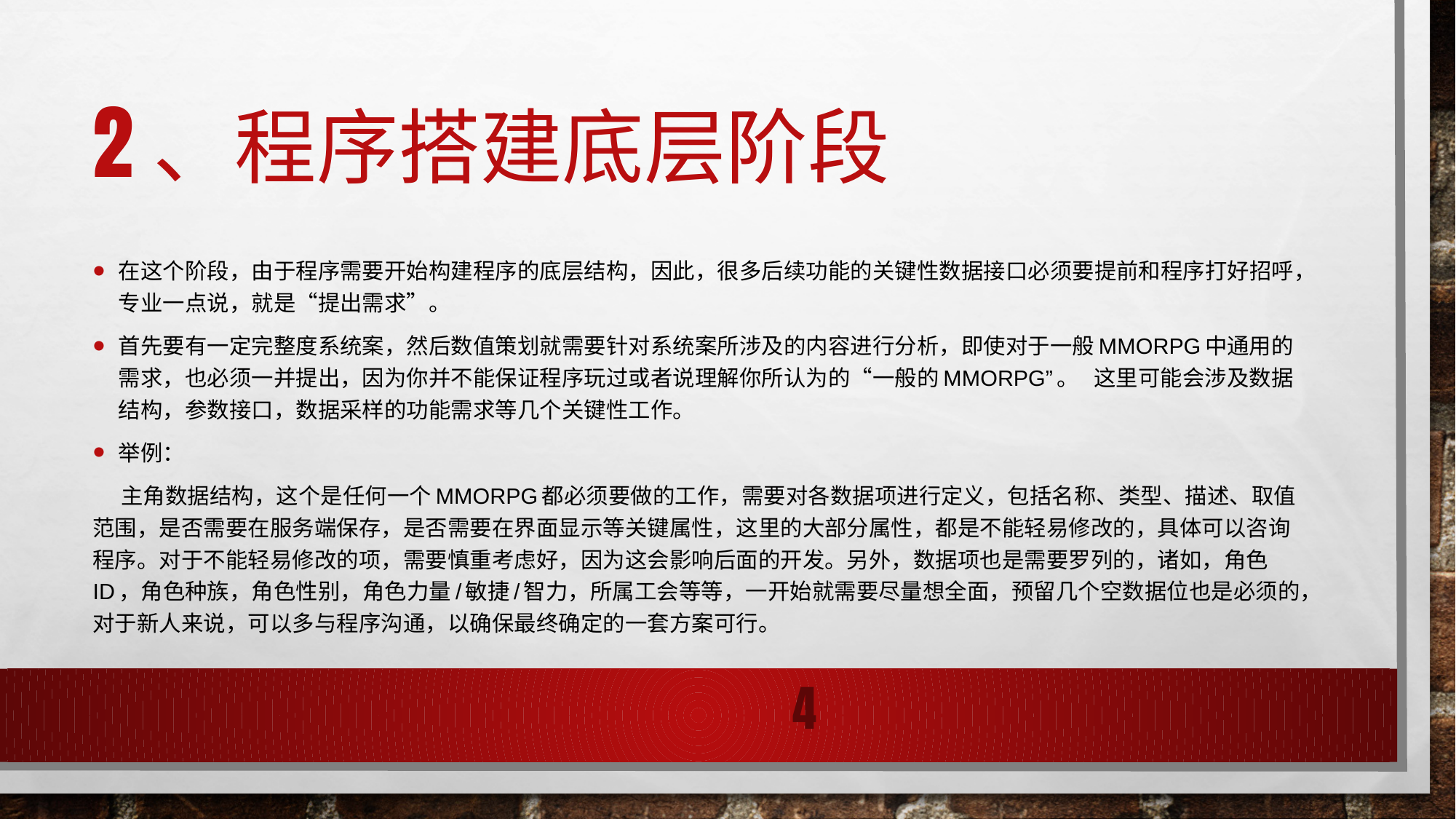

# 2、程序搭建底层阶段
在这个阶段，由于程序需要开始构建程序的底层结构，因此，很多后续功能的关键性数据接口必须要提前和程序打好招呼，专业一点说，就是“提出需求”。
首先要有一定完整度系统案，然后数值策划就需要针对系统案所涉及的内容进行分析，即使对于一般MMORPG中通用的需求，也必须一并提出，因为你并不能保证程序玩过或者说理解你所认为的“一般的MMORPG”。   这里可能会涉及数据结构，参数接口，数据采样的功能需求等几个关键性工作。
举例：
     主角数据结构，这个是任何一个MMORPG都必须要做的工作，需要对各数据项进行定义，包括名称、类型、描述、取值范围，是否需要在服务端保存，是否需要在界面显示等关键属性，这里的大部分属性，都是不能轻易修改的，具体可以咨询程序。对于不能轻易修改的项，需要慎重考虑好，因为这会影响后面的开发。另外，数据项也是需要罗列的，诸如，角色ID，角色种族，角色性别，角色力量/敏捷/智力，所属工会等等，一开始就需要尽量想全面，预留几个空数据位也是必须的，对于新人来说，可以多与程序沟通，以确保最终确定的一套方案可行。
4